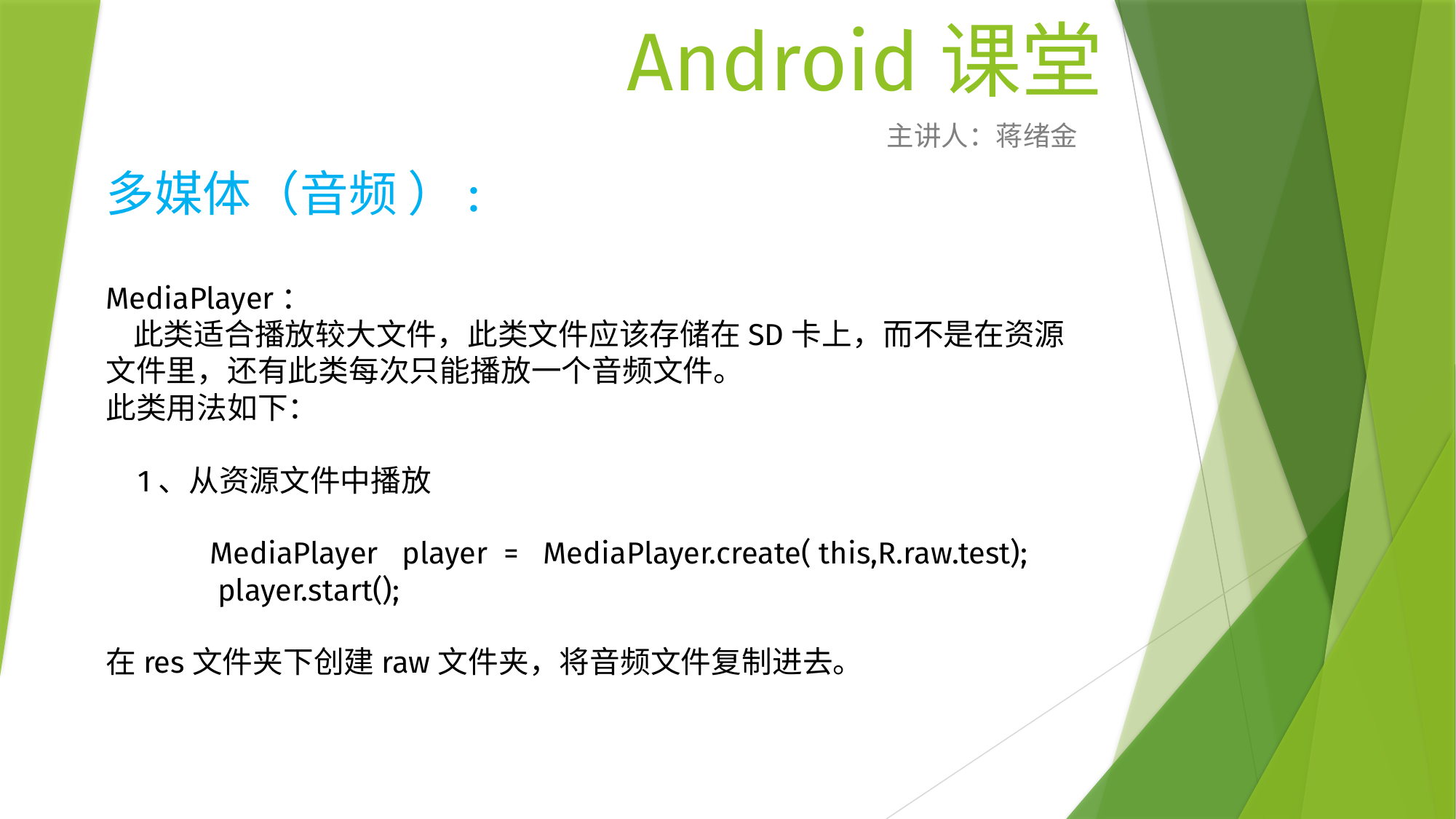

# Android课堂
主讲人：蒋绪金
多媒体（音频 ）:

MediaPlayer：
   此类适合播放较大文件，此类文件应该存储在SD卡上，而不是在资源文件里，还有此类每次只能播放一个音频文件。
此类用法如下：

    1、从资源文件中播放

             MediaPlayer   player  =   MediaPlayer.create( this,R.raw.test);
              player.start();

在res文件夹下创建raw文件夹，将音频文件复制进去。